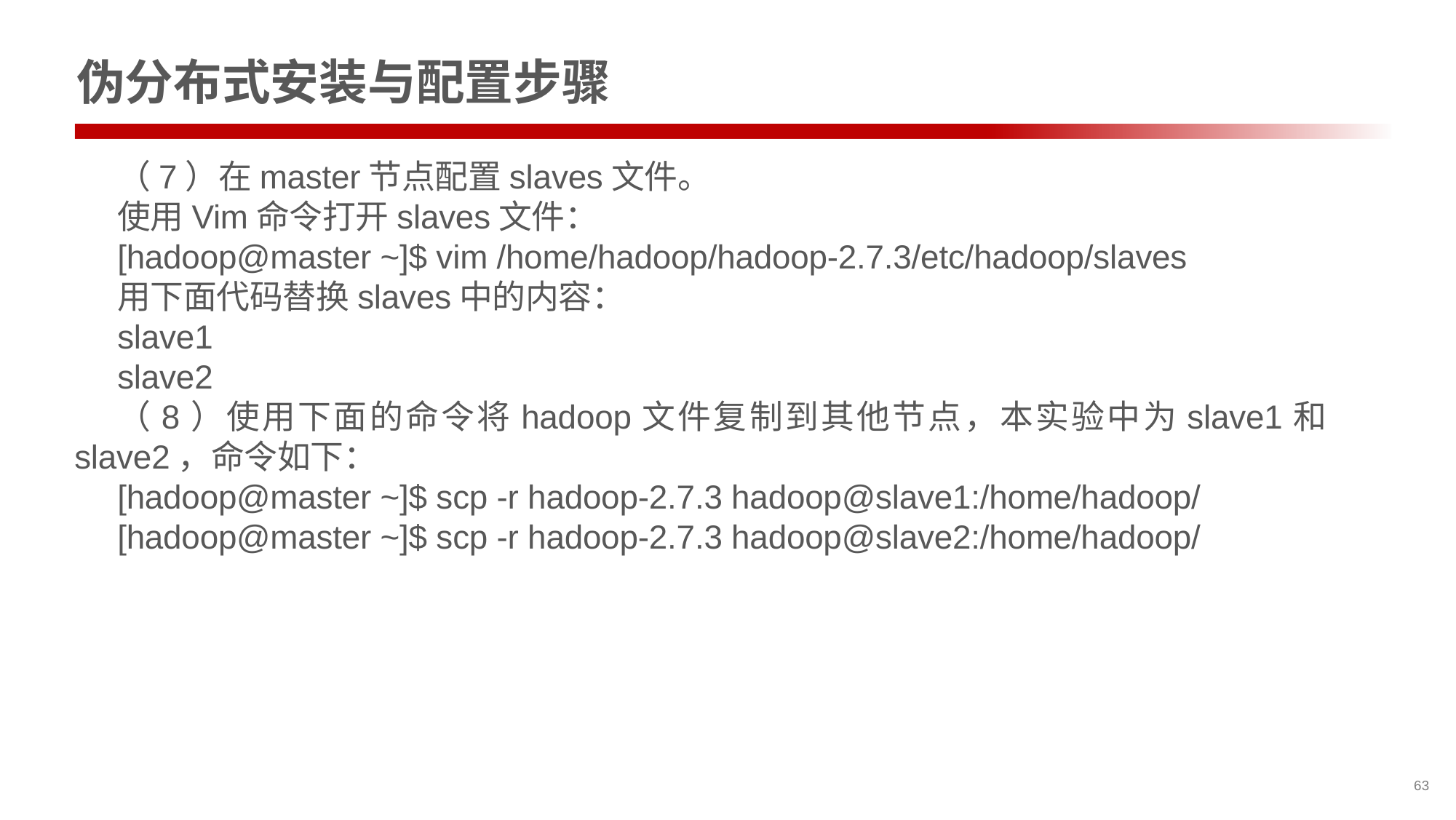

# 伪分布式安装与配置步骤

（7）在master节点配置slaves文件。
使用Vim命令打开slaves文件：
[hadoop@master ~]$ vim /home/hadoop/hadoop-2.7.3/etc/hadoop/slaves
用下面代码替换slaves中的内容：
slave1
slave2
（8）使用下面的命令将hadoop文件复制到其他节点，本实验中为slave1和slave2，命令如下：
[hadoop@master ~]$ scp -r hadoop-2.7.3 hadoop@slave1:/home/hadoop/
[hadoop@master ~]$ scp -r hadoop-2.7.3 hadoop@slave2:/home/hadoop/
63